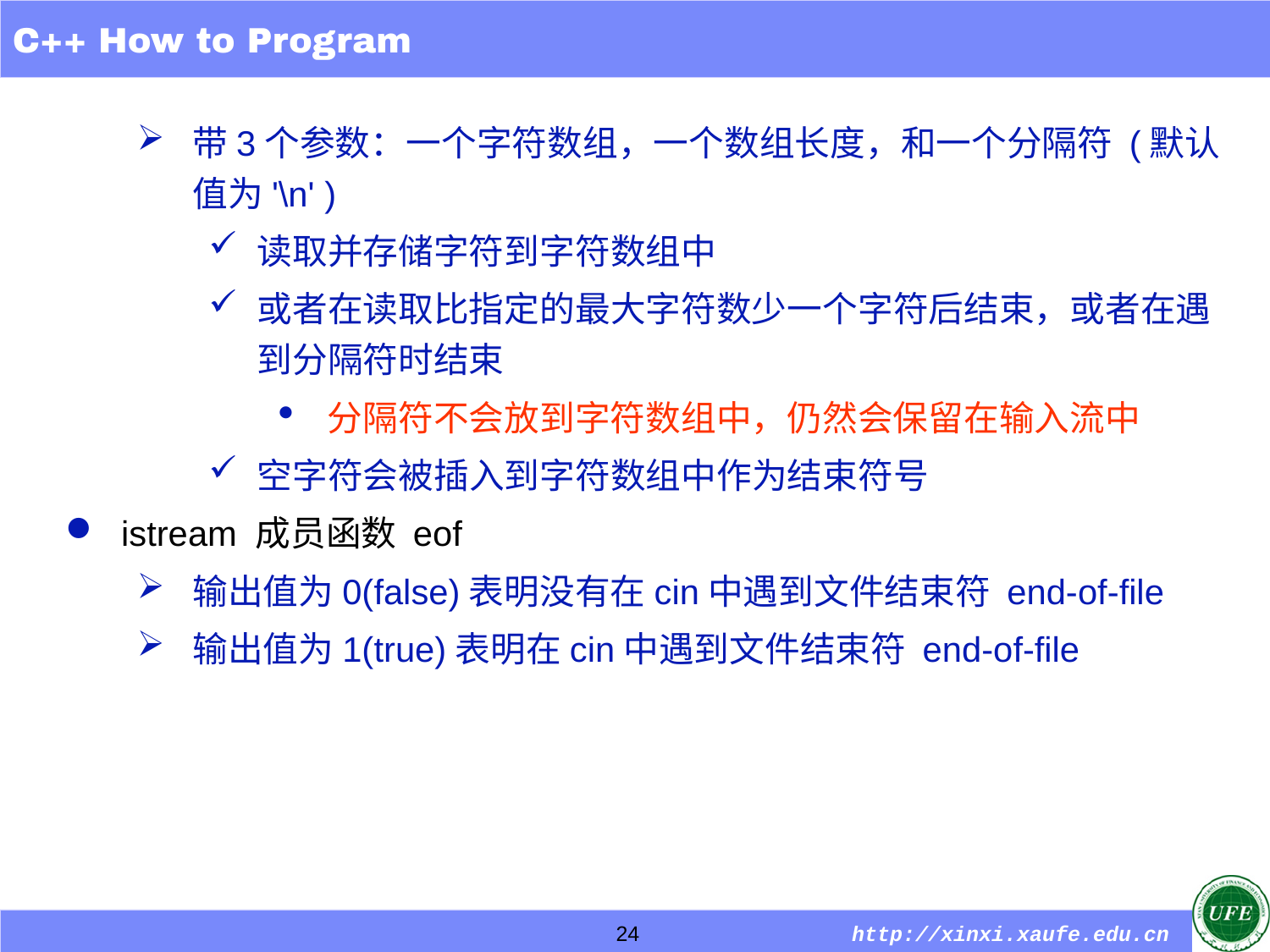

带3个参数：一个字符数组，一个数组长度，和一个分隔符 (默认值为'\n' )
读取并存储字符到字符数组中
或者在读取比指定的最大字符数少一个字符后结束，或者在遇到分隔符时结束
分隔符不会放到字符数组中，仍然会保留在输入流中
空字符会被插入到字符数组中作为结束符号
istream 成员函数 eof
输出值为0(false)表明没有在cin中遇到文件结束符 end-of-file
输出值为1(true)表明在cin中遇到文件结束符 end-of-file
24